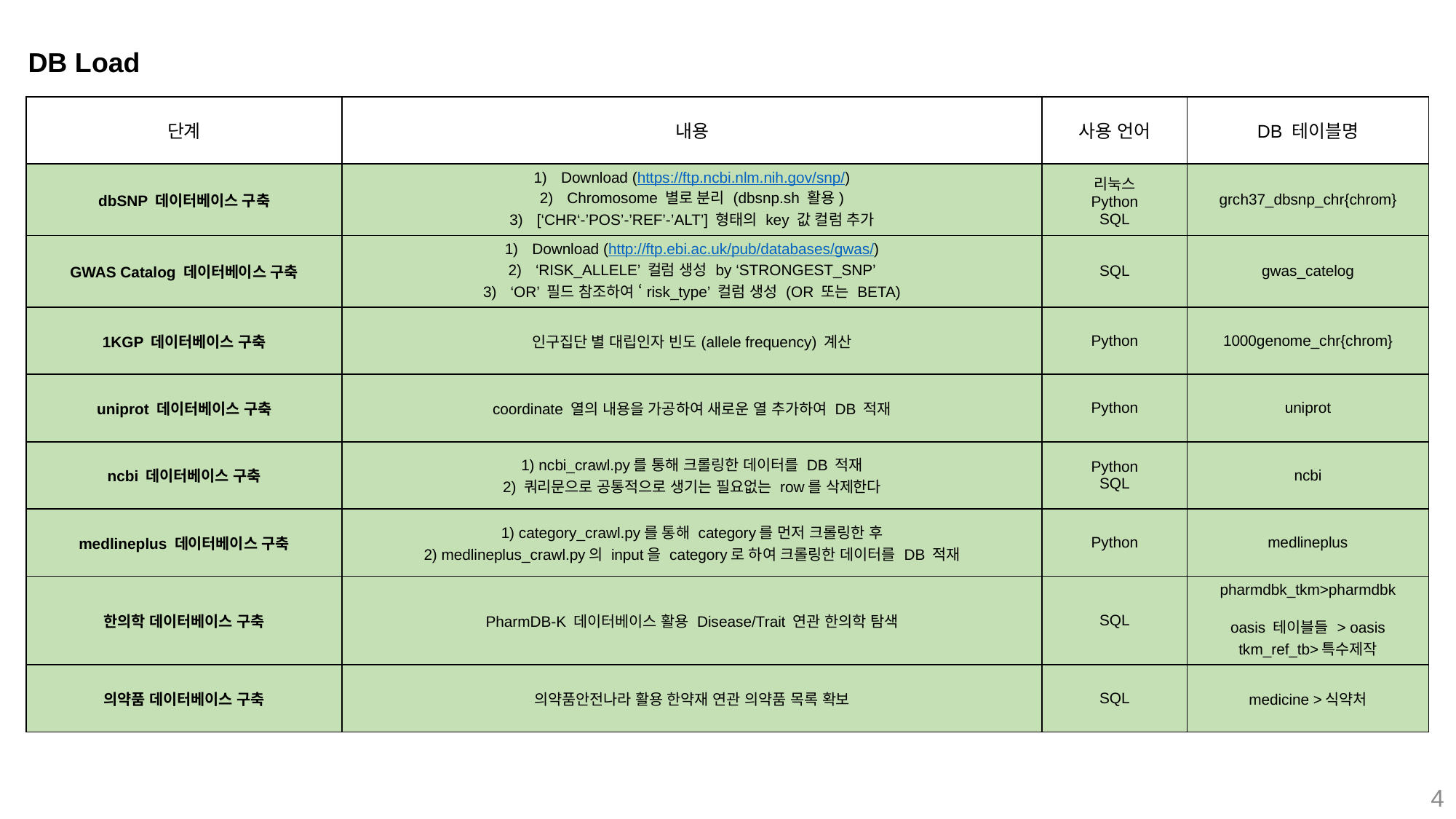

DB Load
| 단계 | 내용 | 사용 언어 | DB 테이블명 |
| --- | --- | --- | --- |
| dbSNP 데이터베이스 구축 | Download (https://ftp.ncbi.nlm.nih.gov/snp/) Chromosome 별로 분리 (dbsnp.sh 활용) [‘CHR‘-’POS’-’REF’-’ALT’] 형태의 key 값 컬럼 추가 | 리눅스 Python SQL | grch37\_dbsnp\_chr{chrom} |
| GWAS Catalog 데이터베이스 구축 | Download (http://ftp.ebi.ac.uk/pub/databases/gwas/) ‘RISK\_ALLELE’ 컬럼 생성 by ‘STRONGEST\_SNP’ ‘OR’ 필드 참조하여 ‘risk\_type’ 컬럼 생성 (OR 또는 BETA) | SQL | gwas\_catelog |
| 1KGP 데이터베이스 구축 | 인구집단 별 대립인자 빈도(allele frequency) 계산 | Python | 1000genome\_chr{chrom} |
| uniprot 데이터베이스 구축 | coordinate 열의 내용을 가공하여 새로운 열 추가하여 DB 적재 | Python | uniprot |
| ncbi 데이터베이스 구축 | 1) ncbi\_crawl.py를 통해 크롤링한 데이터를 DB 적재 2) 쿼리문으로 공통적으로 생기는 필요없는 row를 삭제한다 | Python SQL | ncbi |
| medlineplus 데이터베이스 구축 | 1) category\_crawl.py를 통해 category를 먼저 크롤링한 후 2) medlineplus\_crawl.py의 input을 category로 하여 크롤링한 데이터를 DB 적재 | Python | medlineplus |
| 한의학 데이터베이스 구축 | PharmDB-K 데이터베이스 활용 Disease/Trait 연관 한의학 탐색 | SQL | pharmdbk\_tkm>pharmdbk oasis 테이블들 > oasis tkm\_ref\_tb>특수제작 |
| 의약품 데이터베이스 구축 | 의약품안전나라 활용 한약재 연관 의약품 목록 확보 | SQL | medicine >식약처 |
4